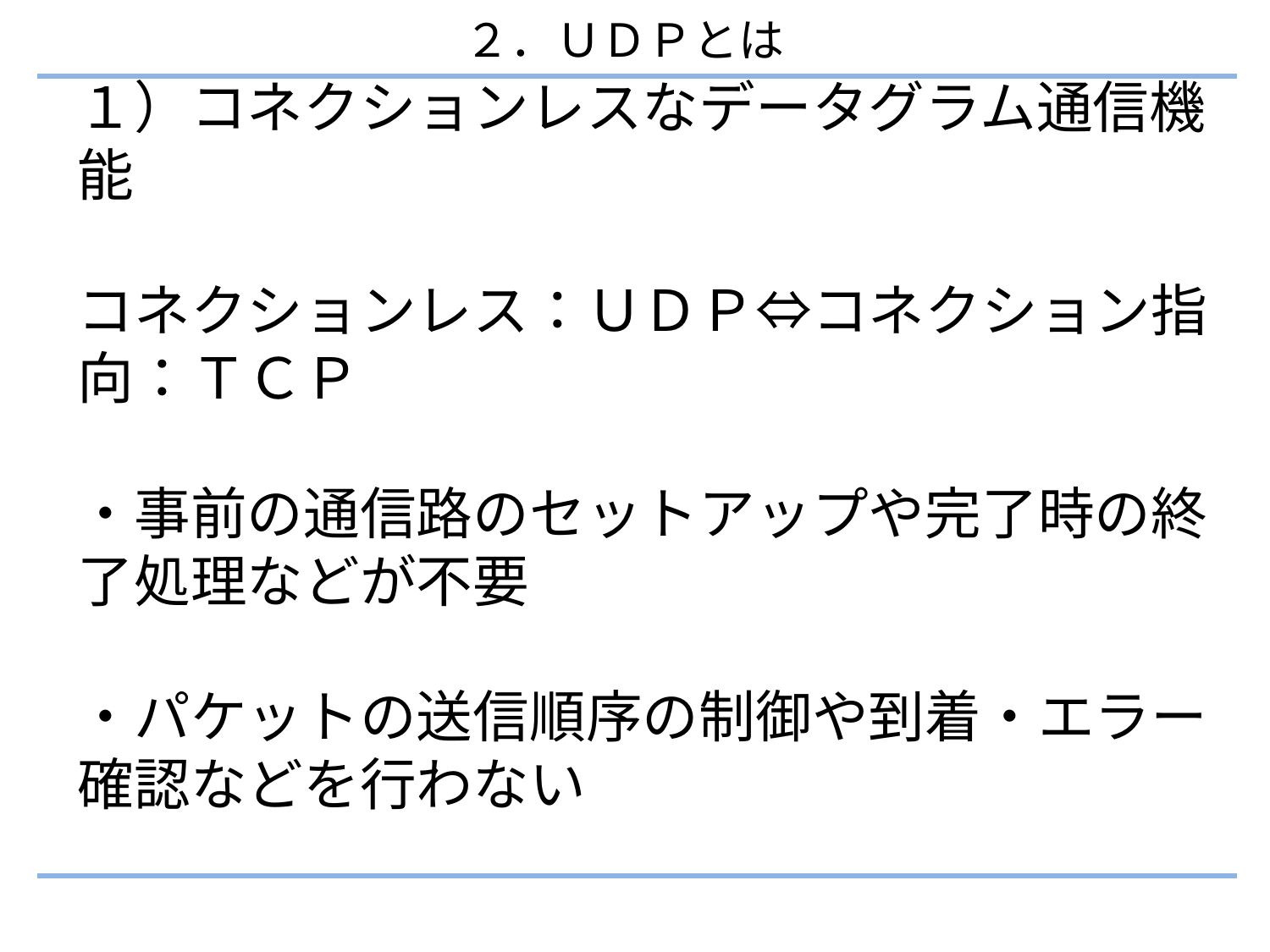

２．ＵＤＰとは
# １）コネクションレスなデータグラム通信機能 コネクションレス：ＵＤＰ⇔コネクション指向：ＴＣＰ ・事前の通信路のセットアップや完了時の終了処理などが不要 ・パケットの送信順序の制御や到着・エラー確認などを行わない